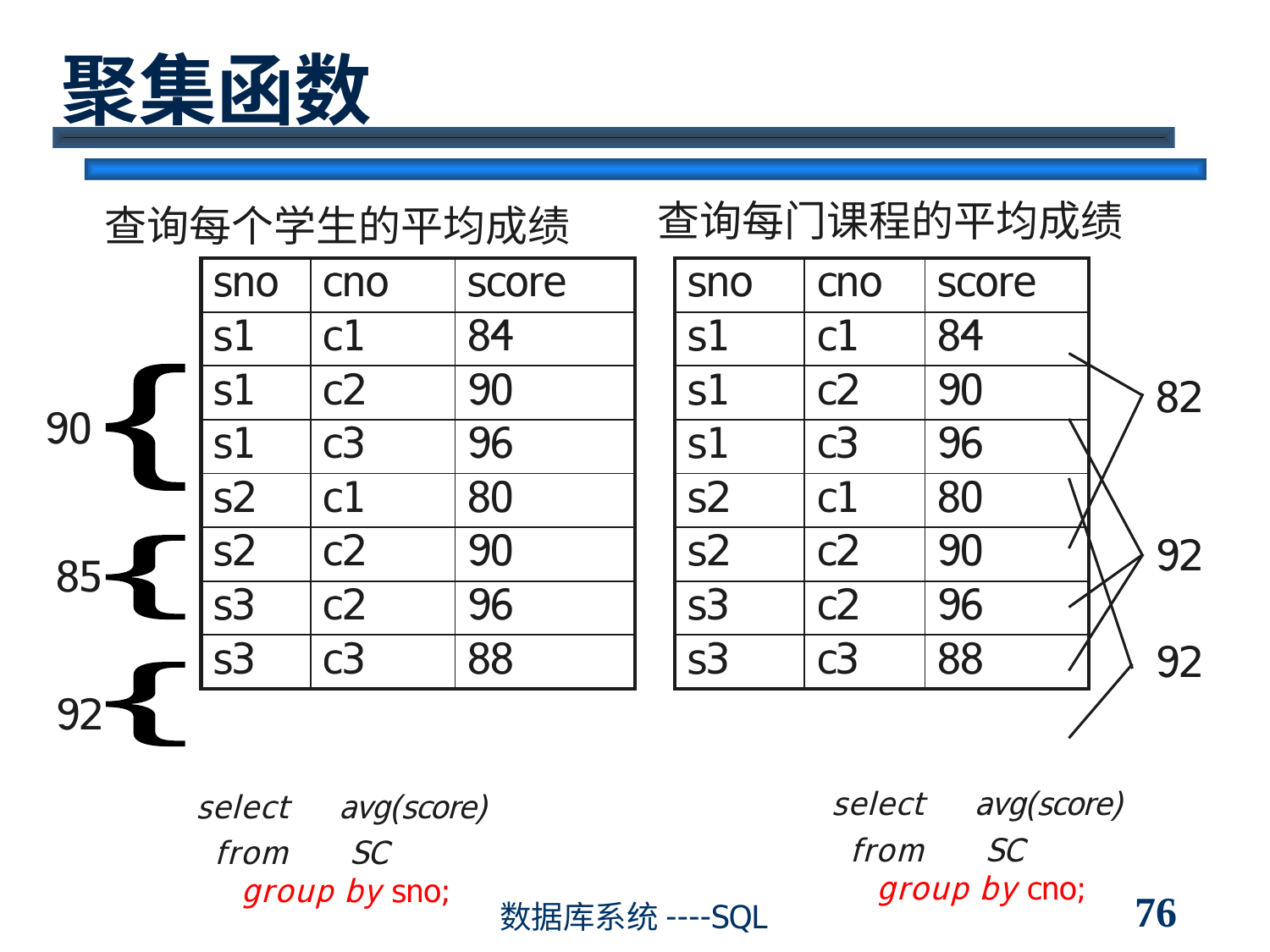

# 聚集函数
查询每门课程的平均成绩
查询每个学生的平均成绩
| sno | cno | score |
| --- | --- | --- |
| s1 | c1 | 84 |
| s1 | c2 | 90 |
| s1 | c3 | 96 |
| s2 | c1 | 80 |
| s2 | c2 | 90 |
| s3 | c2 | 96 |
| s3 | c3 | 88 |
| sno | cno | score |
| --- | --- | --- |
| s1 | c1 | 84 |
| s1 | c2 | 90 |
| s1 | c3 | 96 |
| s2 | c1 | 80 |
| s2 | c2 | 90 |
| s3 | c2 | 96 |
| s3 | c3 | 88 |

{
82

90

92
{
85

92
{

92
select     avg(score)
  from      SC
 group by cno;
select     avg(score)
  from      SC
 group by sno;
76
数据库系统----SQL